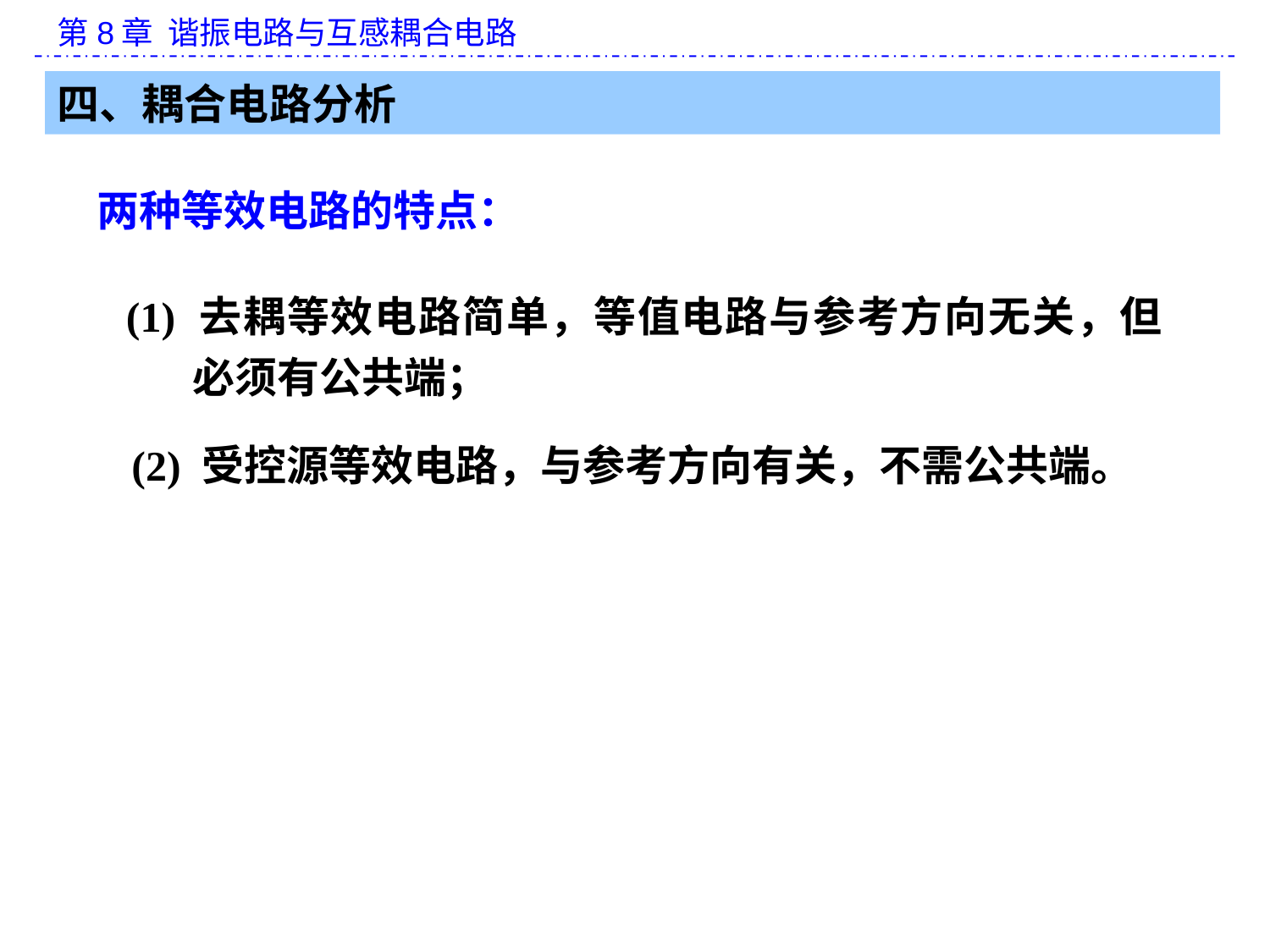

四、耦合电路分析
两种等效电路的特点：
(1) 去耦等效电路简单，等值电路与参考方向无关，但必须有公共端；
(2) 受控源等效电路，与参考方向有关，不需公共端。